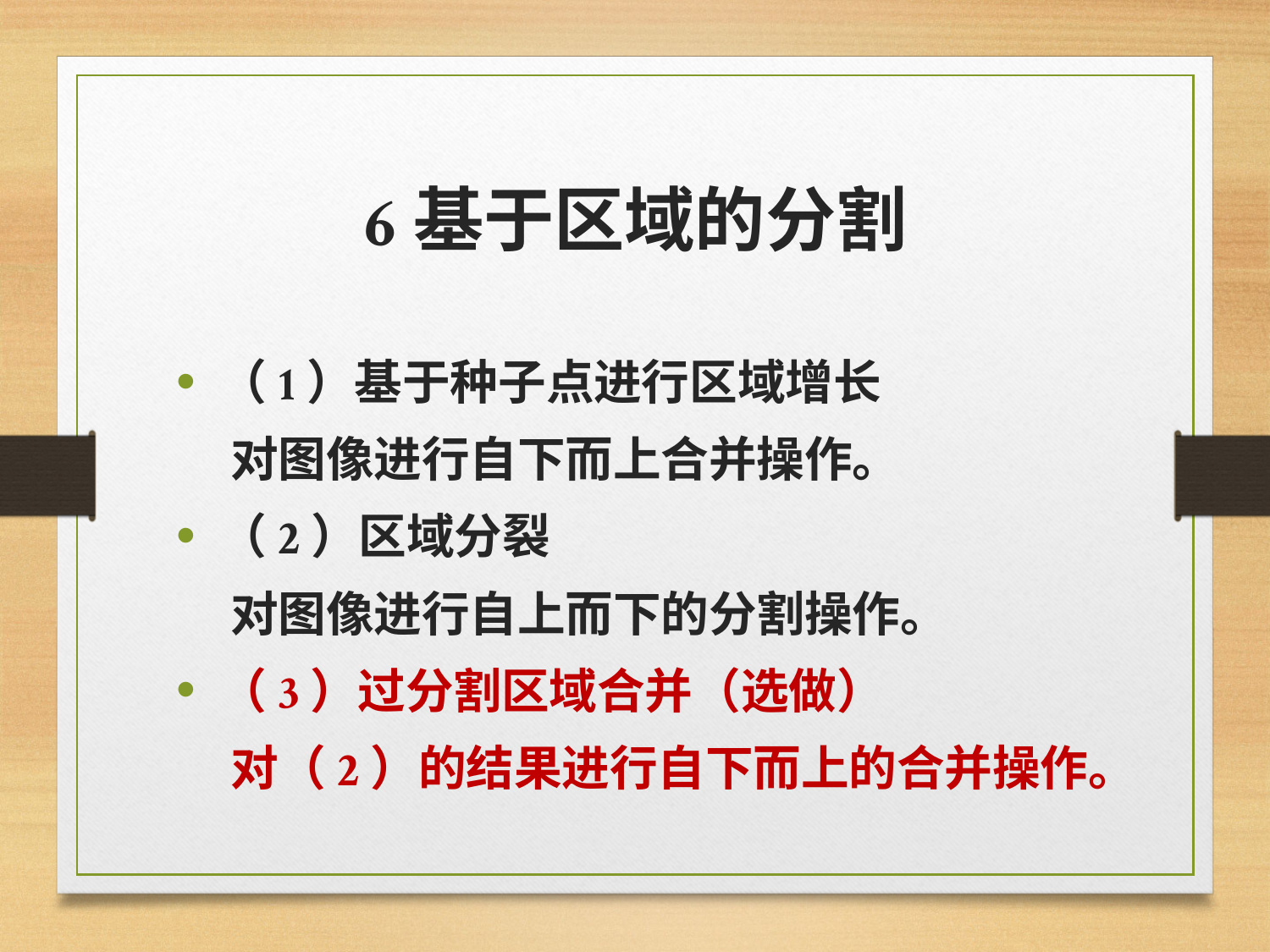

# 6基于区域的分割
（1）基于种子点进行区域增长
    对图像进行自下而上合并操作。
（2）区域分裂
    对图像进行自上而下的分割操作。
（3）过分割区域合并（选做）
    对（2）的结果进行自下而上的合并操作。